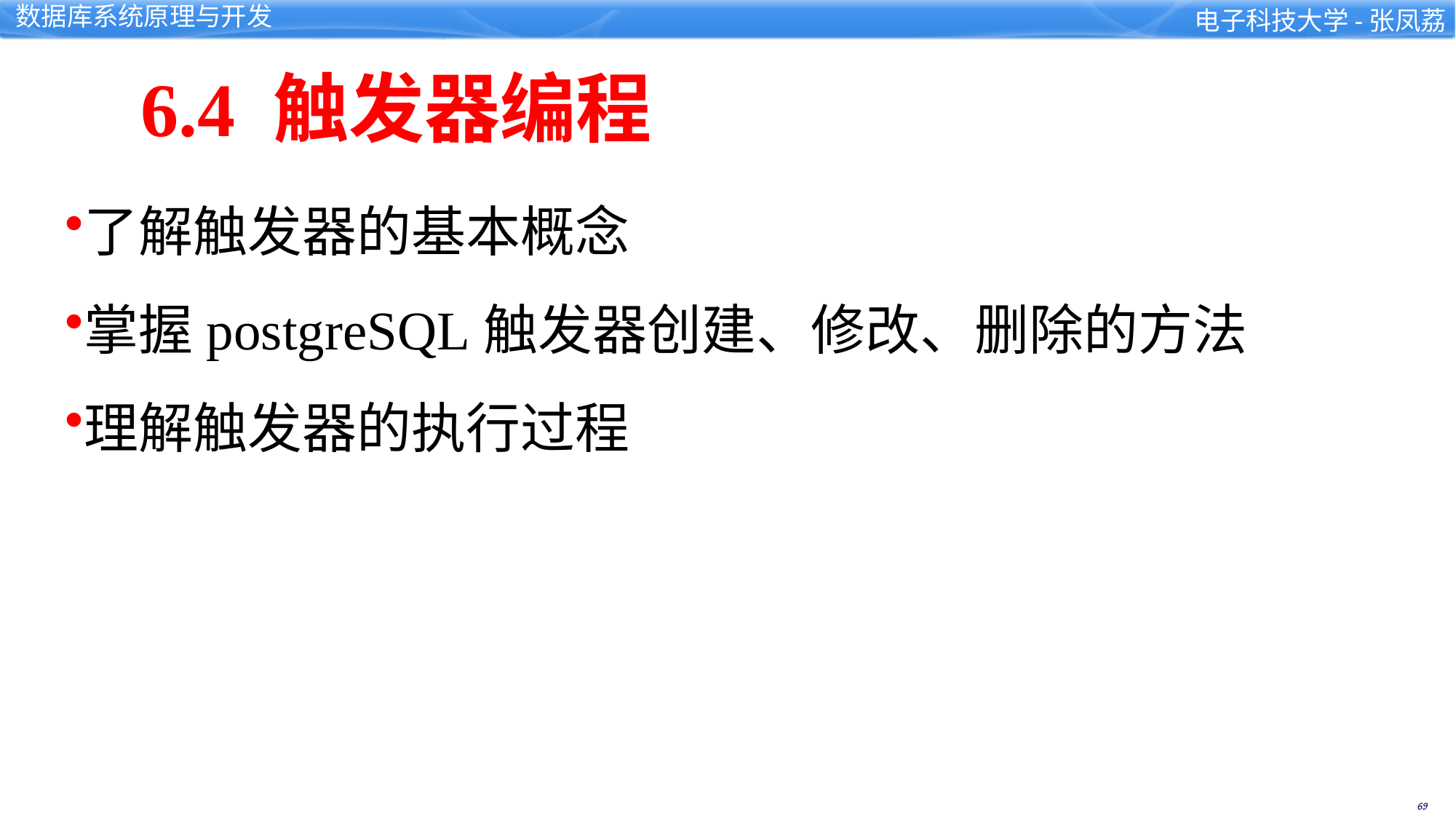

6.4 触发器编程
了解触发器的基本概念
掌握postgreSQL触发器创建、修改、删除的方法
理解触发器的执行过程